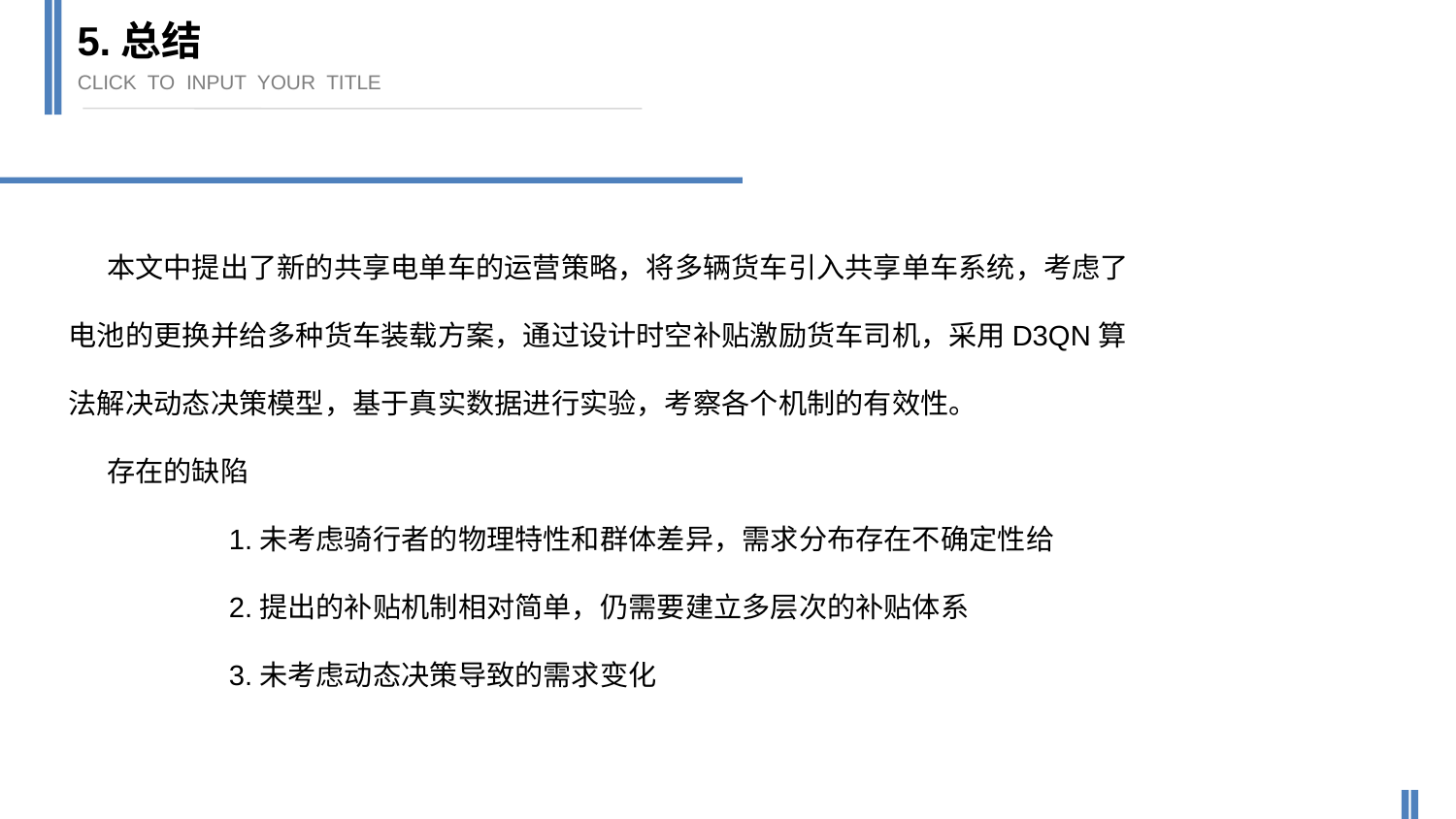

5.总结
CLICK  TO  INPUT  YOUR  TITLE

     本文中提出了新的共享电单车的运营策略，将多辆货车引入共享单车系统，考虑了电池的更换并给多种货车装载方案，通过设计时空补贴激励货车司机，采用D3QN算法解决动态决策模型，基于真实数据进行实验，考察各个机制的有效性。
     存在的缺陷
                    1.未考虑骑行者的物理特性和群体差异，需求分布存在不确定性给
                    2.提出的补贴机制相对简单，仍需要建立多层次的补贴体系
                    3.未考虑动态决策导致的需求变化
输入标
输入标题